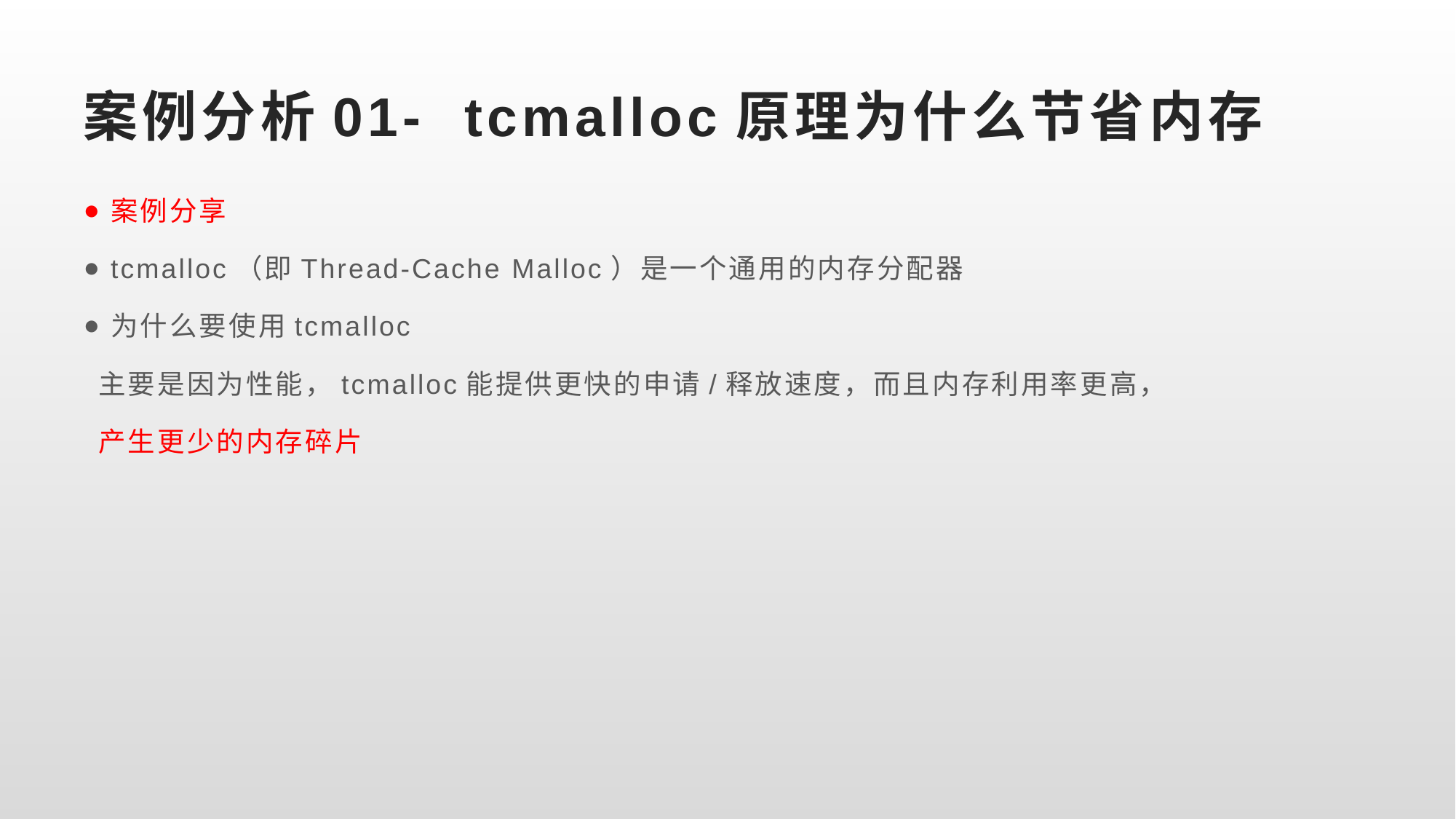

# 案例分析01-  tcmalloc原理为什么节省内存
案例分享
tcmalloc（即Thread-Cache Malloc）是一个通用的内存分配器
为什么要使用tcmalloc
 主要是因为性能，tcmalloc能提供更快的申请/释放速度，而且内存利用率更高，
 产生更少的内存碎片